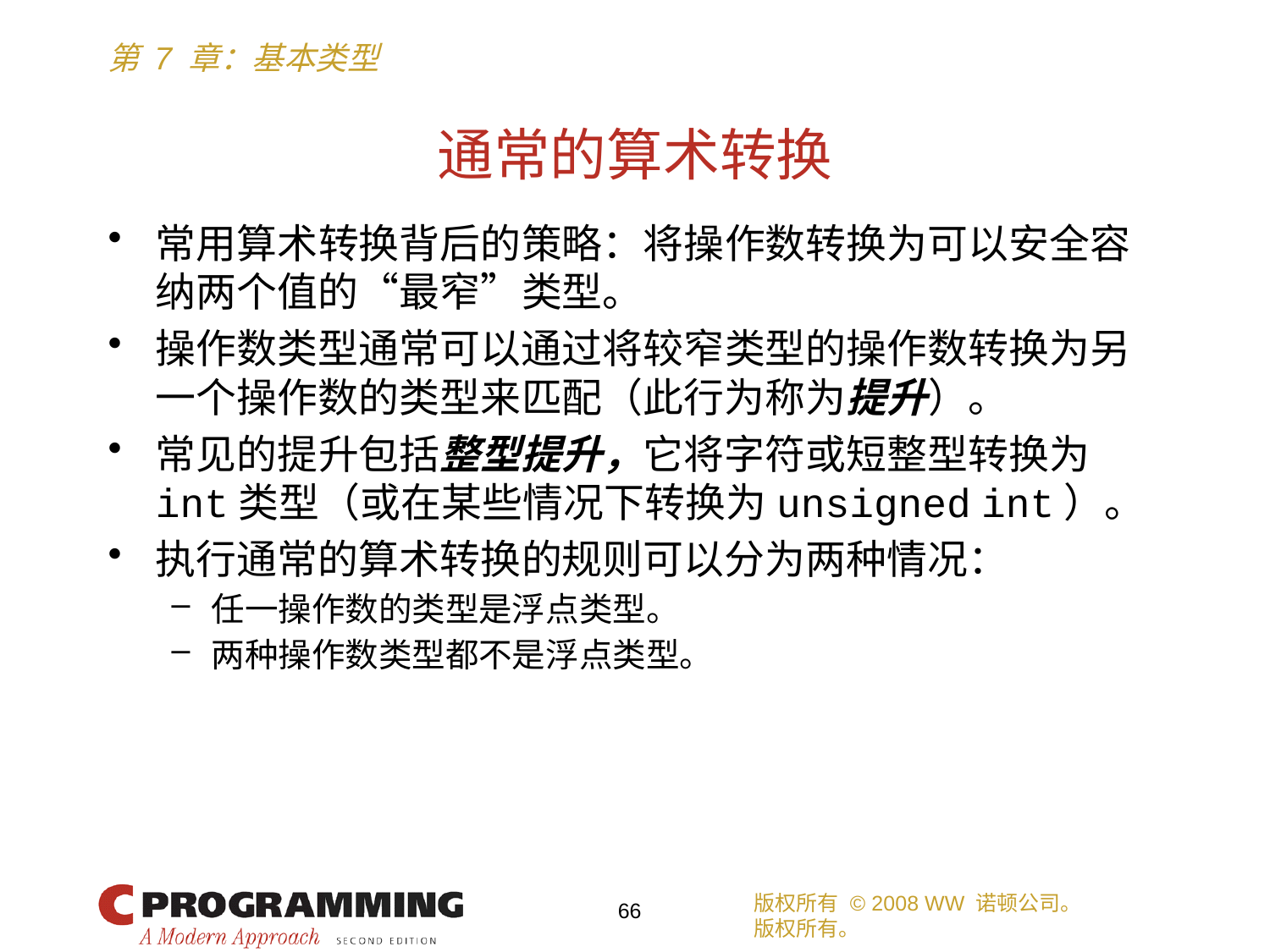

# 通常的算术转换
常用算术转换背后的策略：将操作数转换为可以安全容纳两个值的“最窄”类型。
操作数类型通常可以通过将较窄类型的操作数转换为另一个操作数的类型来匹配（此行为称为提升）。
常见的提升包括整型提升，它将字符或短整型转换为int类型（或在某些情况下转换为unsigned int）。
执行通常的算术转换的规则可以分为两种情况：
任一操作数的类型是浮点类型。
两种操作数类型都不是浮点类型。
版权所有 © 2008 WW 诺顿公司。
版权所有。
66